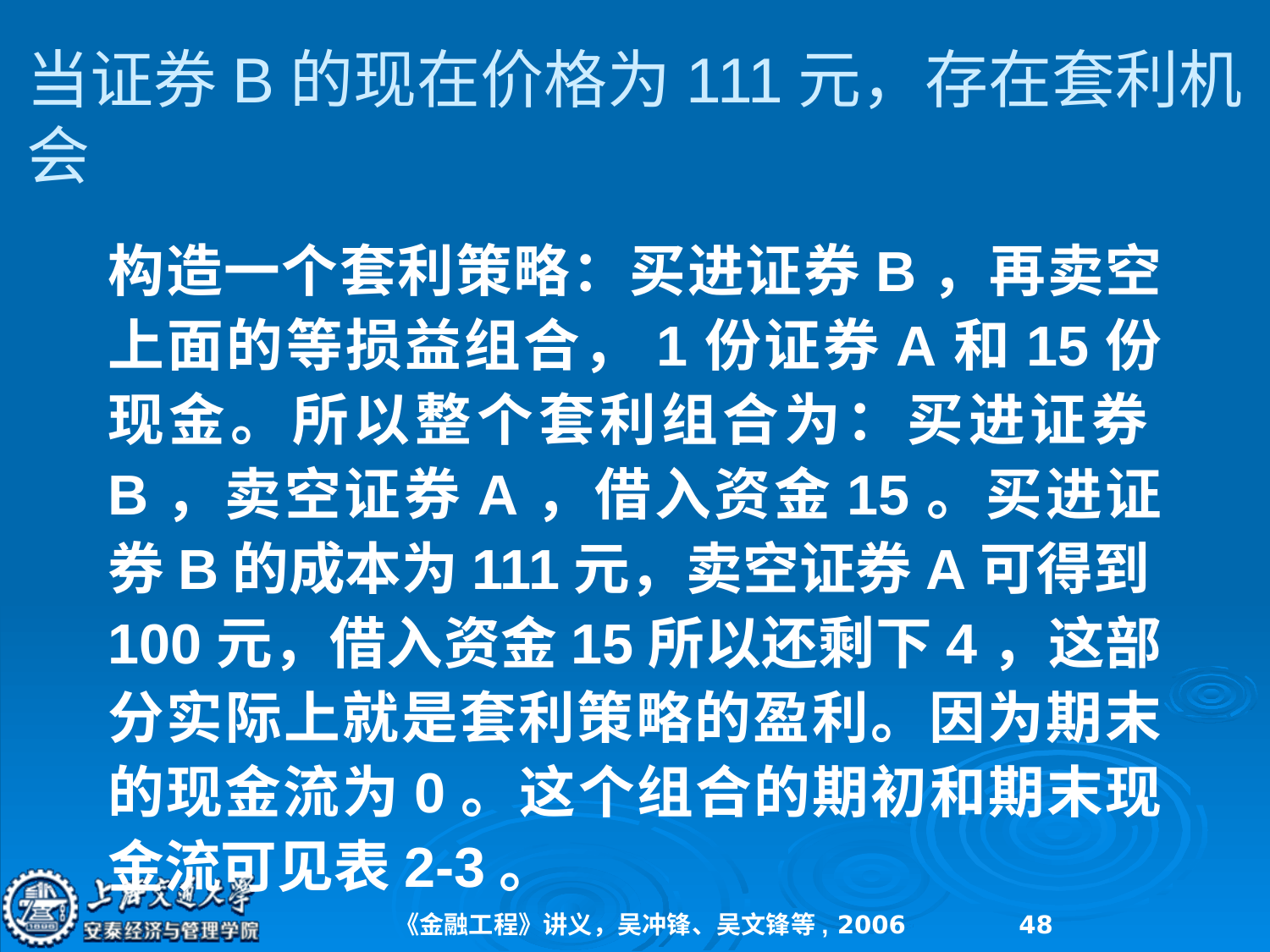

# 当证券B的现在价格为111元，存在套利机会
构造一个套利策略：买进证券B，再卖空上面的等损益组合，1份证券A和15份现金。所以整个套利组合为：买进证券B，卖空证券A，借入资金15。买进证券B的成本为111元，卖空证券A可得到100元，借入资金15所以还剩下4，这部分实际上就是套利策略的盈利。因为期末的现金流为0。这个组合的期初和期末现金流可见表2-3。